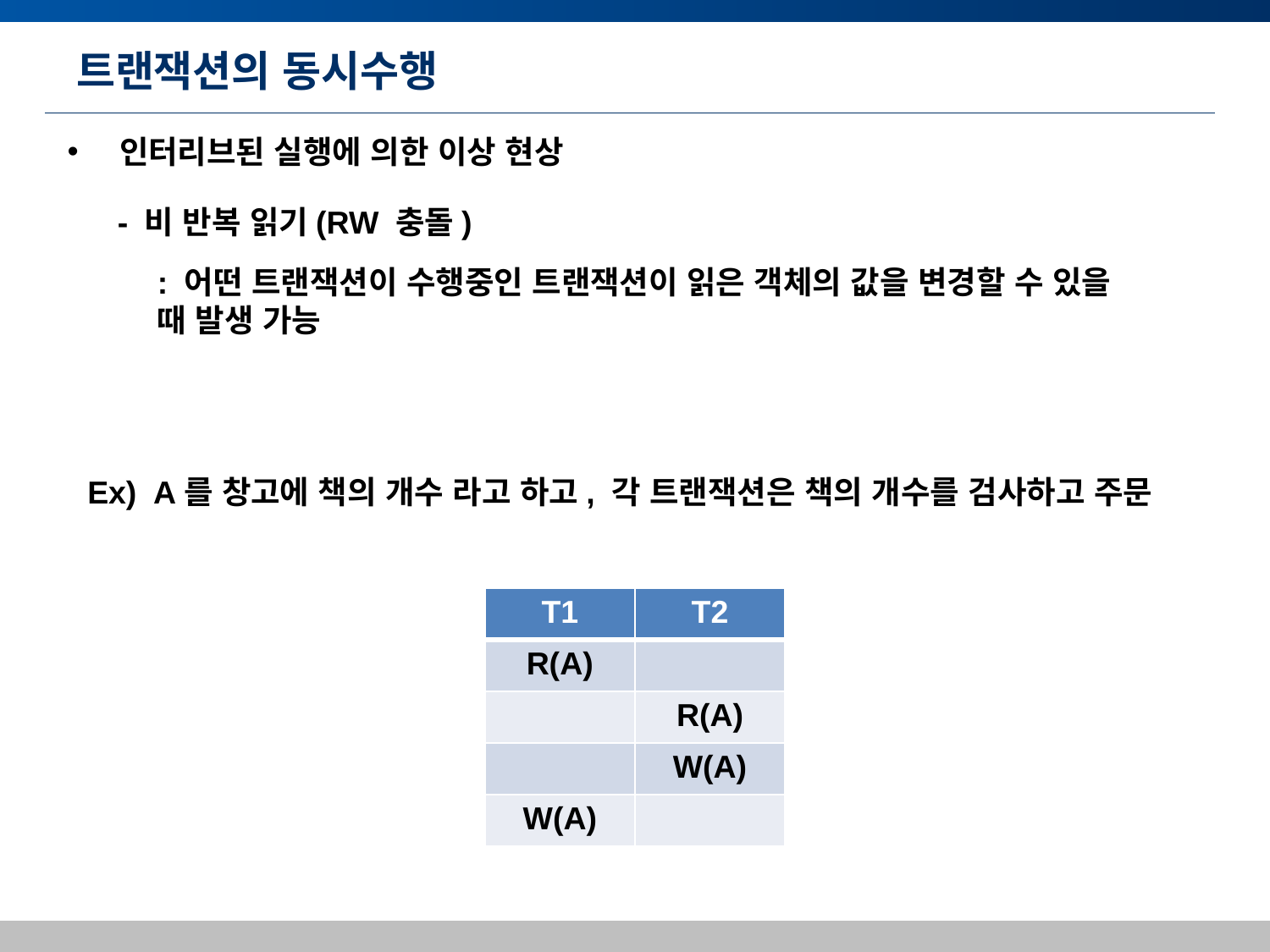

# 트랜잭션의 동시수행
  인터리브된 실행에 의한 이상 현상
- 비 반복 읽기(RW 충돌)
: 어떤 트랜잭션이 수행중인 트랜잭션이 읽은 객체의 값을 변경할 수 있을 때 발생 가능
Ex)  A를 창고에 책의 개수 라고 하고, 각 트랜잭션은 책의 개수를 검사하고 주문
| T1 | T2 |
| --- | --- |
| R(A) |  |
|  | R(A) |
|  | W(A) |
| W(A) |  |